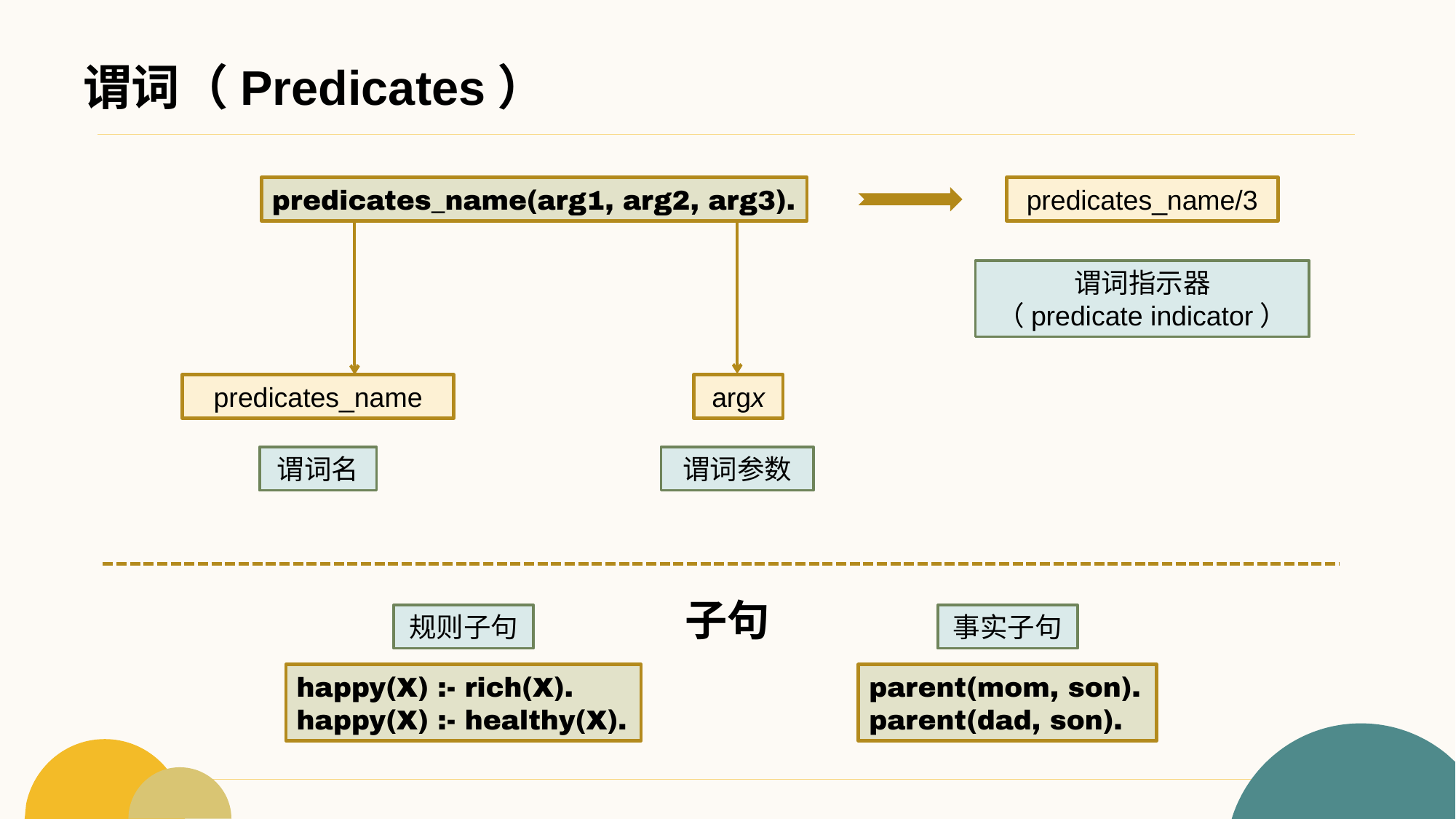

# 谓词（Predicates）
predicates_name(arg1, arg2, arg3).
predicates_name/3

谓词指示器
（predicate indicator）
predicates_name
argx
谓词名
谓词参数
子句
规则子句
事实子句
happy(X) :- rich(X).
happy(X) :- healthy(X).
parent(mom, son).
parent(dad, son).